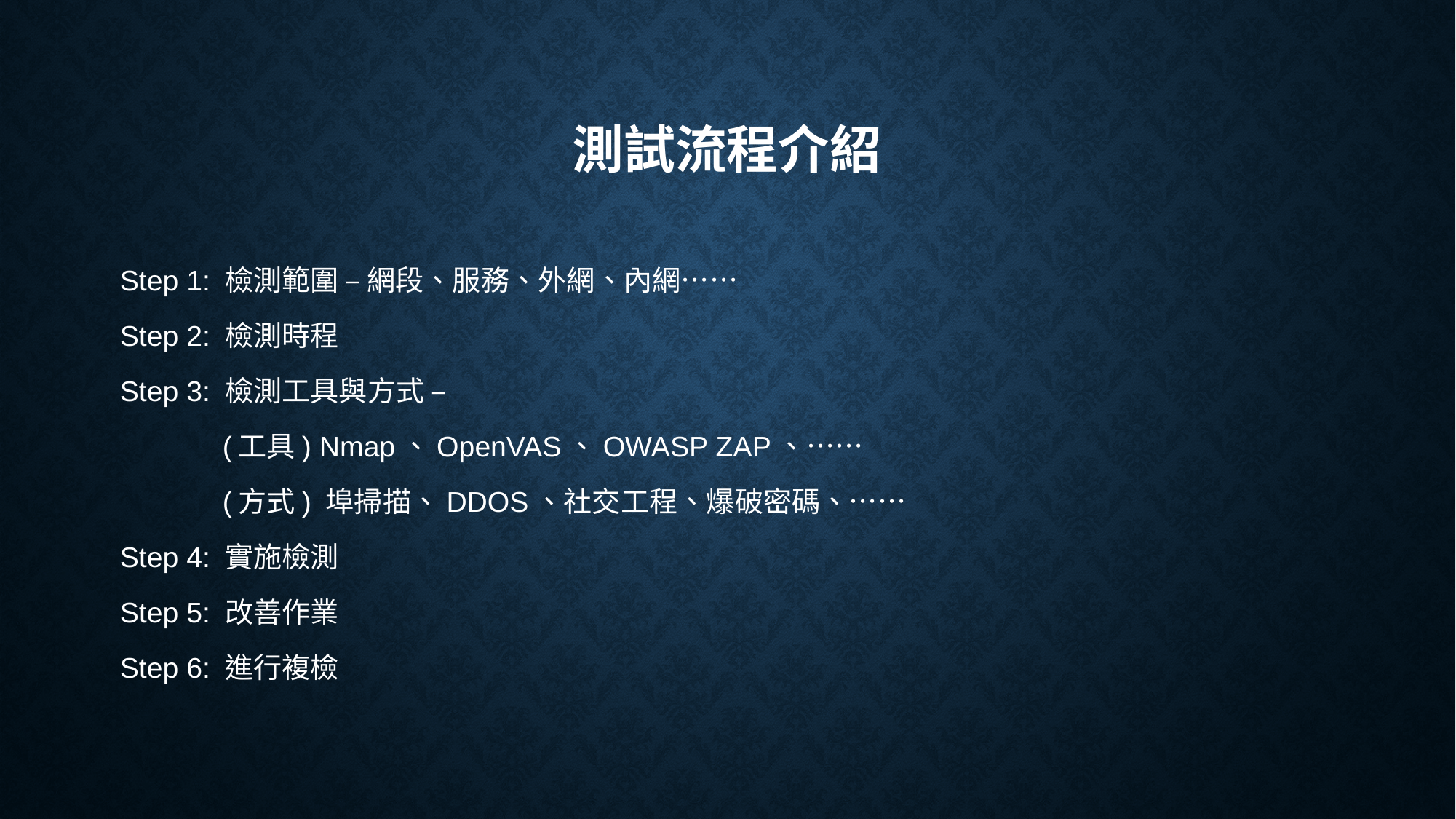

# 測試流程介紹
Step 1: 檢測範圍 – 網段、服務、外網、內網……
Step 2: 檢測時程
Step 3: 檢測工具與方式 –
	(工具) Nmap、OpenVAS、OWASP ZAP、……
	(方式) 埠掃描、DDOS、社交工程、爆破密碼、……
Step 4: 實施檢測
Step 5: 改善作業
Step 6: 進行複檢